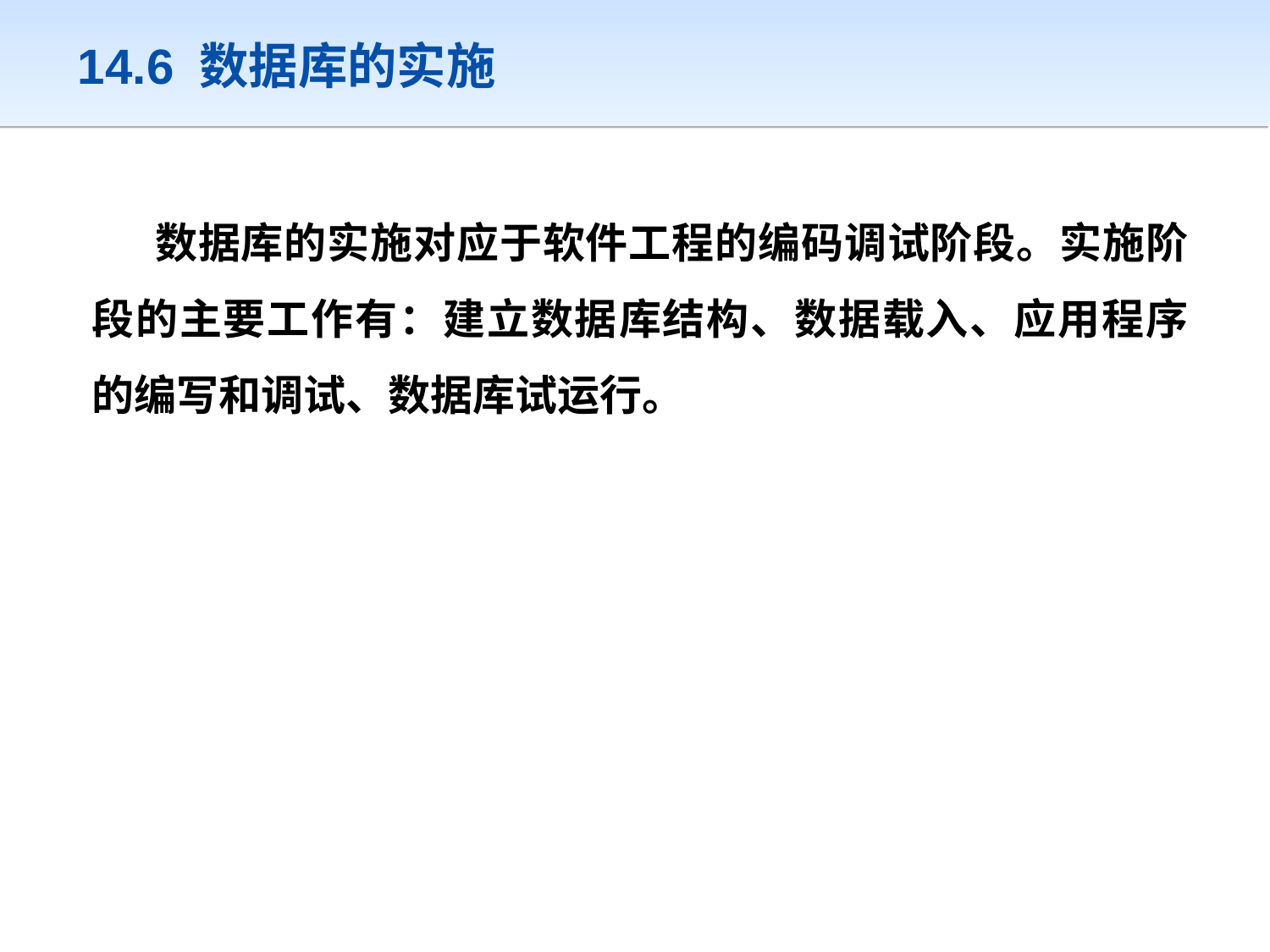

14.6 数据库的实施

数据定义
数据库的实施对应于软件工程的编码调试阶段。实施阶段的主要工作有：建立数据库结构、数据载入、应用程序的编写和调试、数据库试运行。